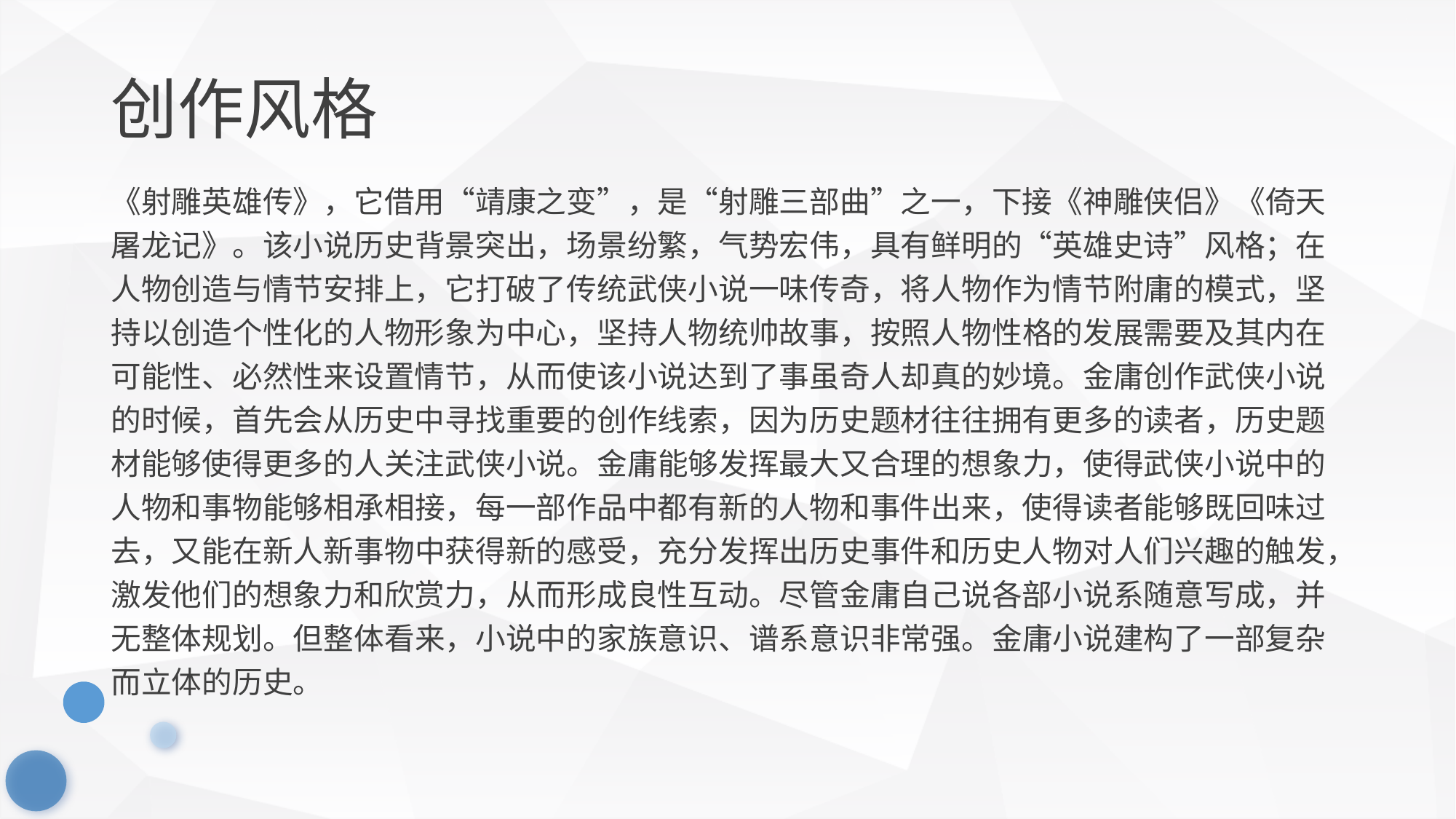

# 创作风格
《射雕英雄传》，它借用“靖康之变”，是“射雕三部曲”之一，下接《神雕侠侣》《倚天屠龙记》。该小说历史背景突出，场景纷繁，气势宏伟，具有鲜明的“英雄史诗”风格；在人物创造与情节安排上，它打破了传统武侠小说一味传奇，将人物作为情节附庸的模式，坚持以创造个性化的人物形象为中心，坚持人物统帅故事，按照人物性格的发展需要及其内在可能性、必然性来设置情节，从而使该小说达到了事虽奇人却真的妙境。金庸创作武侠小说的时候，首先会从历史中寻找重要的创作线索，因为历史题材往往拥有更多的读者，历史题材能够使得更多的人关注武侠小说。金庸能够发挥最大又合理的想象力，使得武侠小说中的人物和事物能够相承相接，每一部作品中都有新的人物和事件出来，使得读者能够既回味过去，又能在新人新事物中获得新的感受，充分发挥出历史事件和历史人物对人们兴趣的触发，激发他们的想象力和欣赏力，从而形成良性互动。尽管金庸自己说各部小说系随意写成，并无整体规划。但整体看来，小说中的家族意识、谱系意识非常强。金庸小说建构了一部复杂而立体的历史。